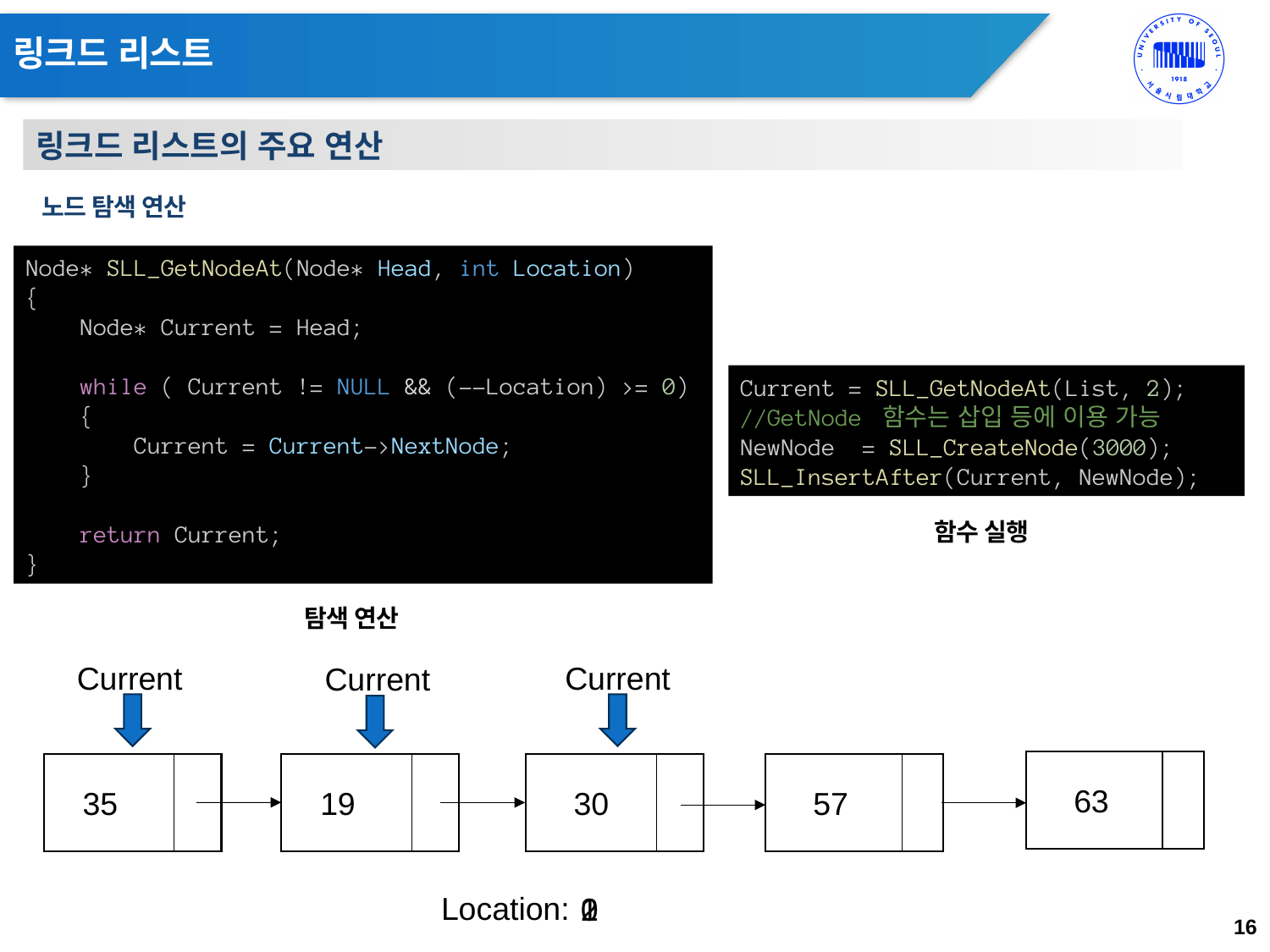

# 링크드 리스트
링크드 리스트의 주요 연산
노드 탐색 연산
Node* SLL_GetNodeAt(Node* Head, int Location)
{
    Node* Current = Head;
    while ( Current != NULL && (--Location) >= 0)
    {
        Current = Current->NextNode;
    }
    return Current;
}
Current = SLL_GetNodeAt(List, 2);
//GetNode 함수는 삽입 등에 이용 가능
NewNode  = SLL_CreateNode(3000);
SLL_InsertAfter(Current, NewNode);
함수 실행
탐색 연산
Current
Current
Current

    63
   35
   19
    30
    57
Location:
1
2
0
16